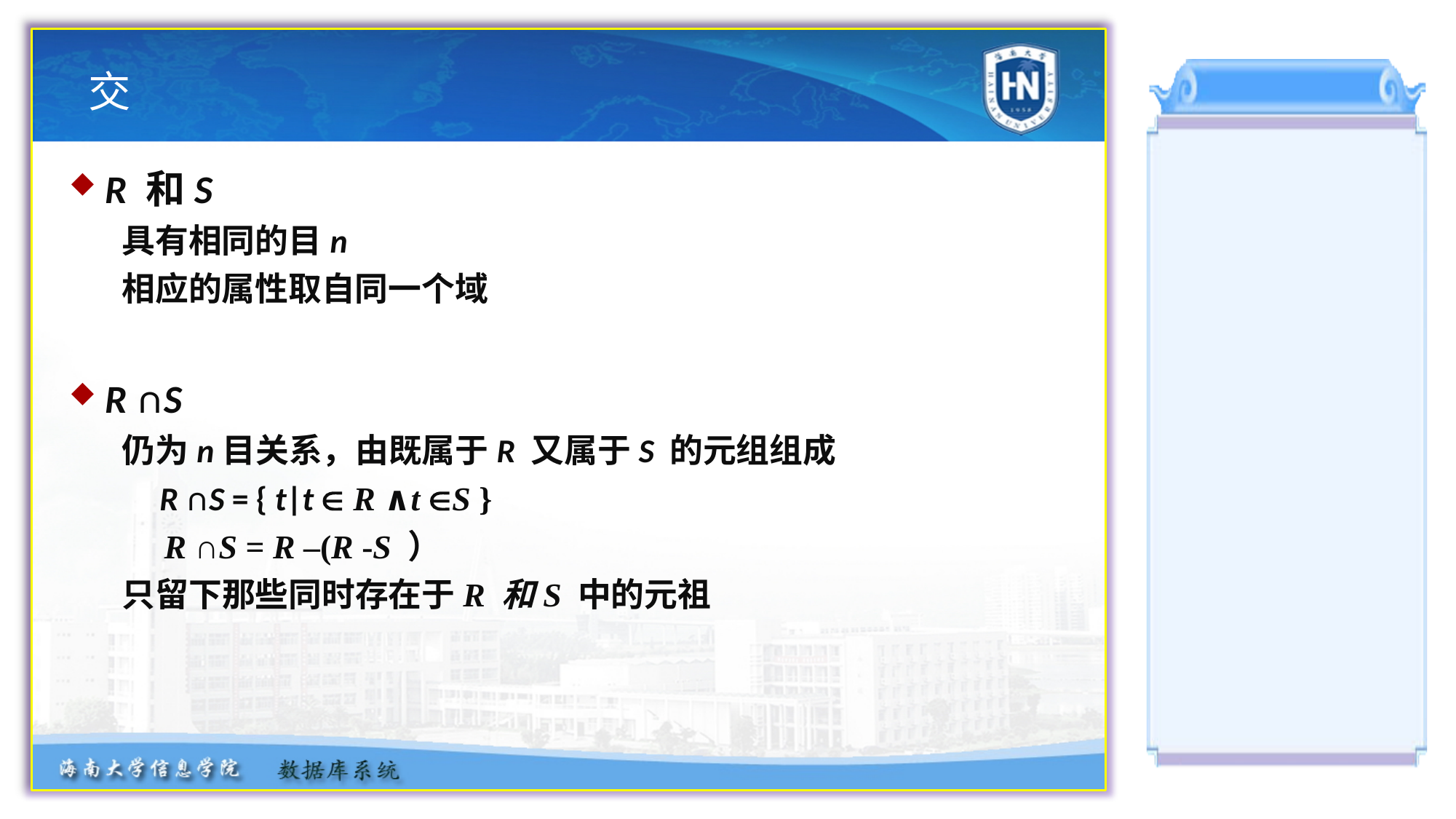

# 交
R 和S
具有相同的目n
相应的属性取自同一个域

R ∩S
仍为n目关系，由既属于R 又属于S 的元组组成
     R ∩S = { t|t ∈ R ∧t ∈S }
     R ∩S = R –(R -S ）
只留下那些同时存在于R 和S 中的元祖